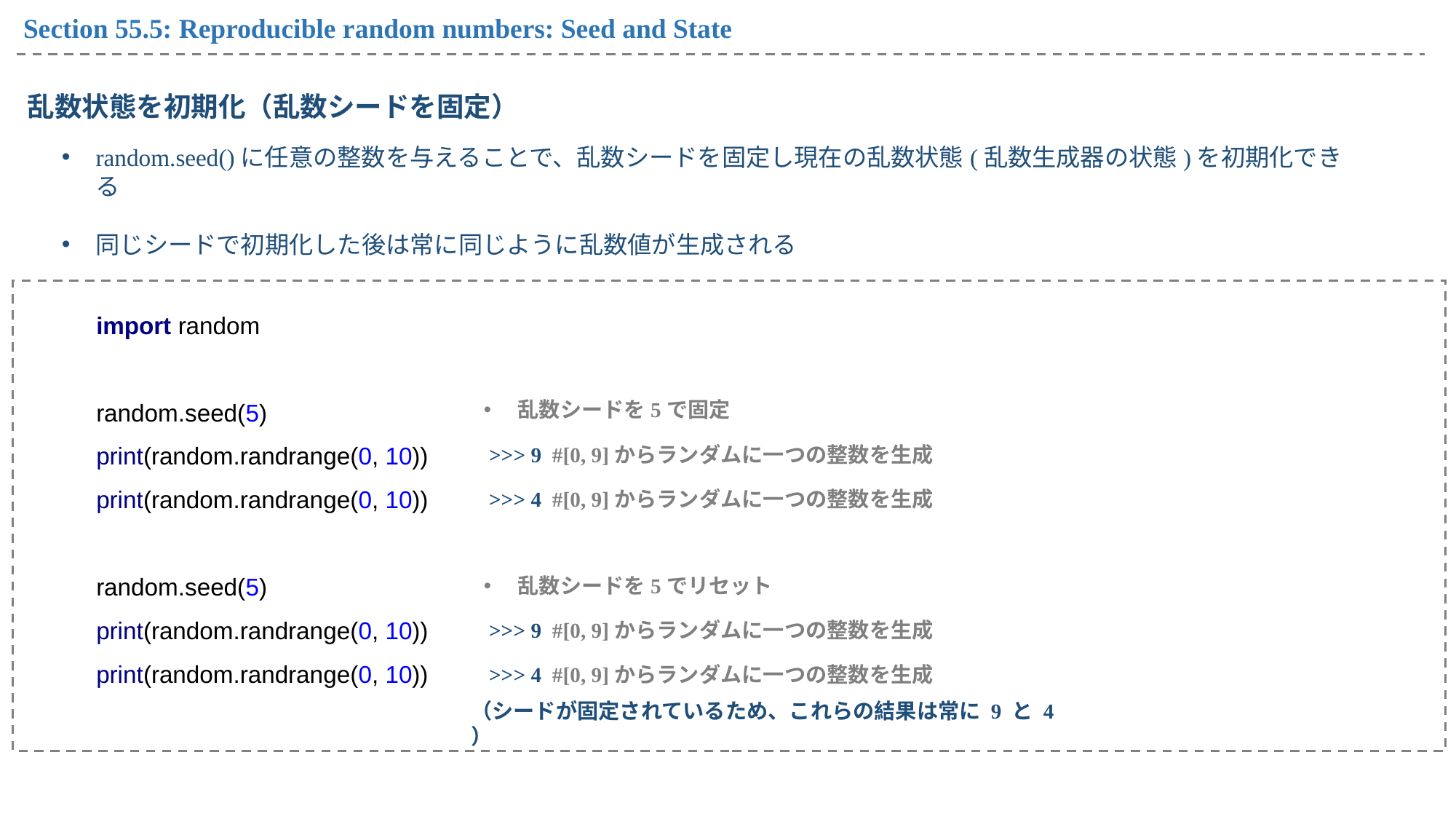

Section 55.5: Reproducible random numbers: Seed and State
乱数状態を初期化（乱数シードを固定）
random.seed()に任意の整数を与えることで、乱数シードを固定し現在の乱数状態(乱数生成器の状態)を初期化できる

同じシードで初期化した後は常に同じように乱数値が生成される

import random
random.seed(5)
print(random.randrange(0, 10))
print(random.randrange(0, 10))
random.seed(5)
print(random.randrange(0, 10))
print(random.randrange(0, 10))
乱数シードを5で固定
>>> 9  #[0, 9]からランダムに一つの整数を生成
>>> 4  #[0, 9]からランダムに一つの整数を生成
乱数シードを5でリセット
>>> 9  #[0, 9]からランダムに一つの整数を生成
>>> 4  #[0, 9]からランダムに一つの整数を生成
（シードが固定されているため、これらの結果は常に 9 と 4 ）